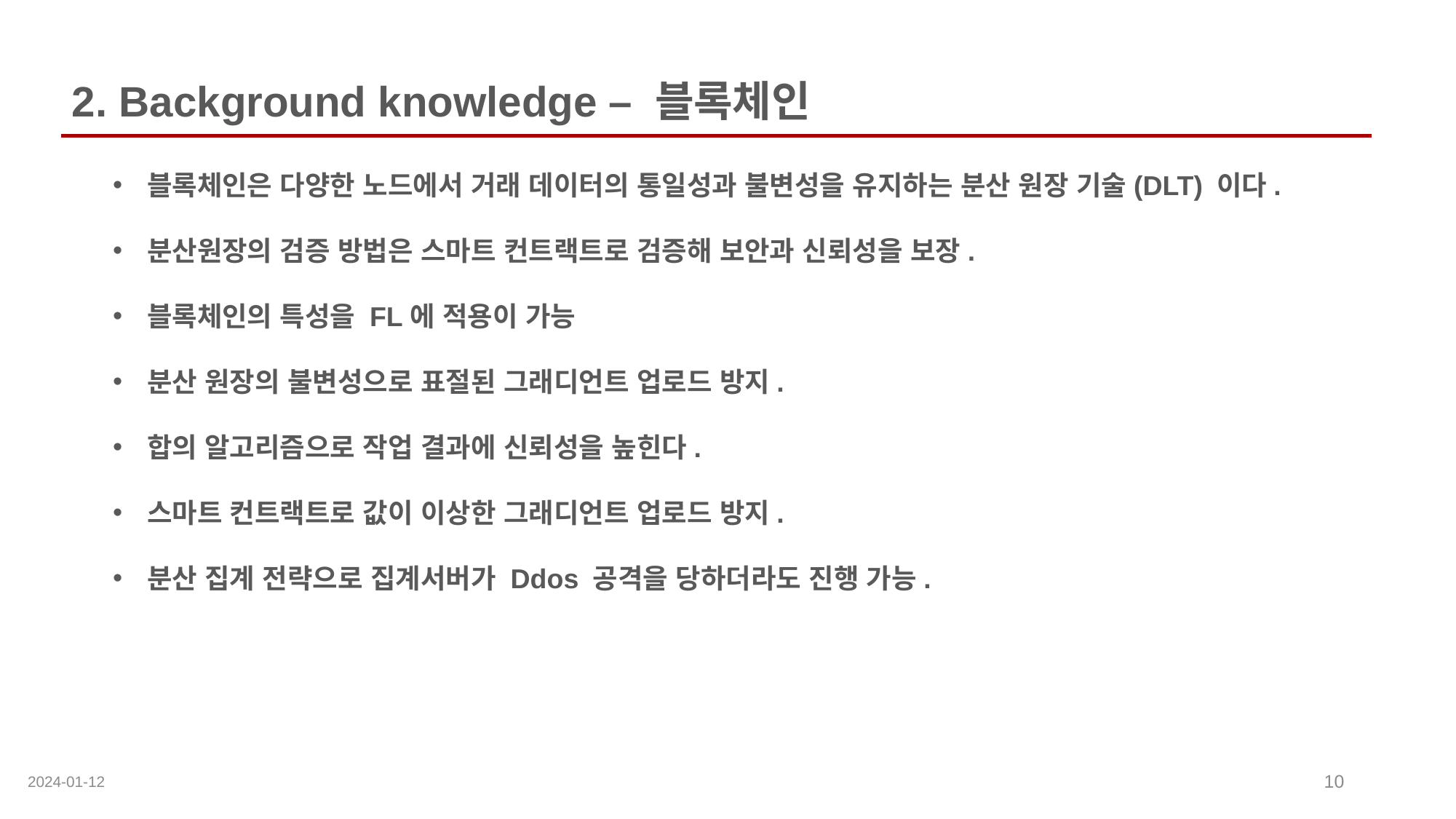

2. Background knowledge – 블록체인
블록체인은 다양한 노드에서 거래 데이터의 통일성과 불변성을 유지하는 분산 원장 기술(DLT) 이다.

분산원장의 검증 방법은 스마트 컨트랙트로 검증해 보안과 신뢰성을 보장.

블록체인의 특성을 FL에 적용이 가능

분산 원장의 불변성으로 표절된 그래디언트 업로드 방지.

합의 알고리즘으로 작업 결과에 신뢰성을 높힌다.

스마트 컨트랙트로 값이 이상한 그래디언트 업로드 방지.

분산 집계 전략으로 집계서버가 Ddos 공격을 당하더라도 진행 가능.

2024-01-12
10